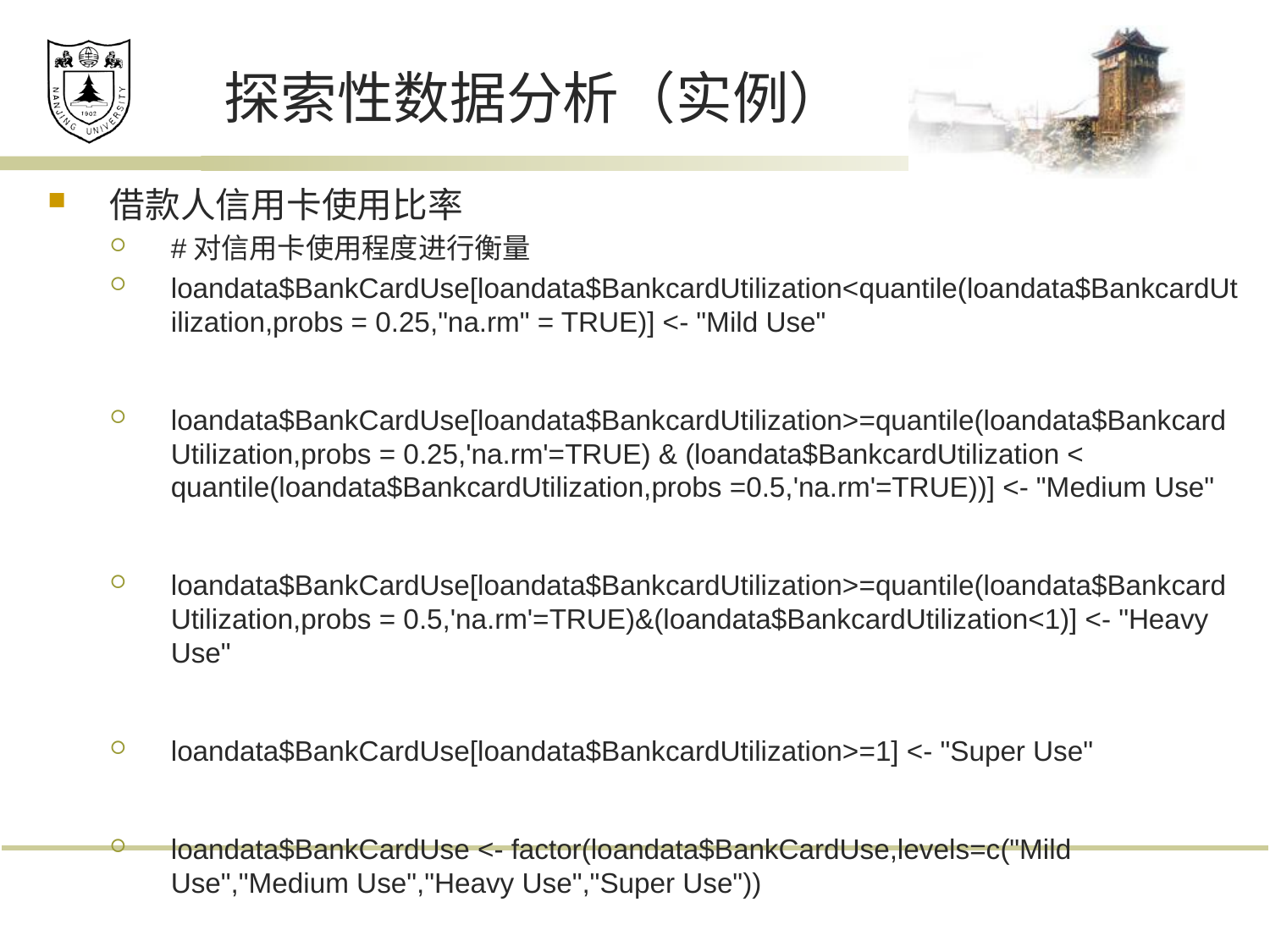

# 探索性数据分析（实例）
借款人信用卡使用比率
#对信用卡使用程度进行衡量
loandata$BankCardUse[loandata$BankcardUtilization<quantile(loandata$BankcardUtilization,probs = 0.25,"na.rm" = TRUE)] <- "Mild Use"

loandata$BankCardUse[loandata$BankcardUtilization>=quantile(loandata$BankcardUtilization,probs = 0.25,'na.rm'=TRUE) & (loandata$BankcardUtilization < quantile(loandata$BankcardUtilization,probs =0.5,'na.rm'=TRUE))] <- "Medium Use"

loandata$BankCardUse[loandata$BankcardUtilization>=quantile(loandata$BankcardUtilization,probs = 0.5,'na.rm'=TRUE)&(loandata$BankcardUtilization<1)] <- "Heavy Use"

loandata$BankCardUse[loandata$BankcardUtilization>=1] <- "Super Use"

loandata$BankCardUse <- factor(loandata$BankCardUse,levels=c("Mild Use","Medium Use","Heavy Use","Super Use"))